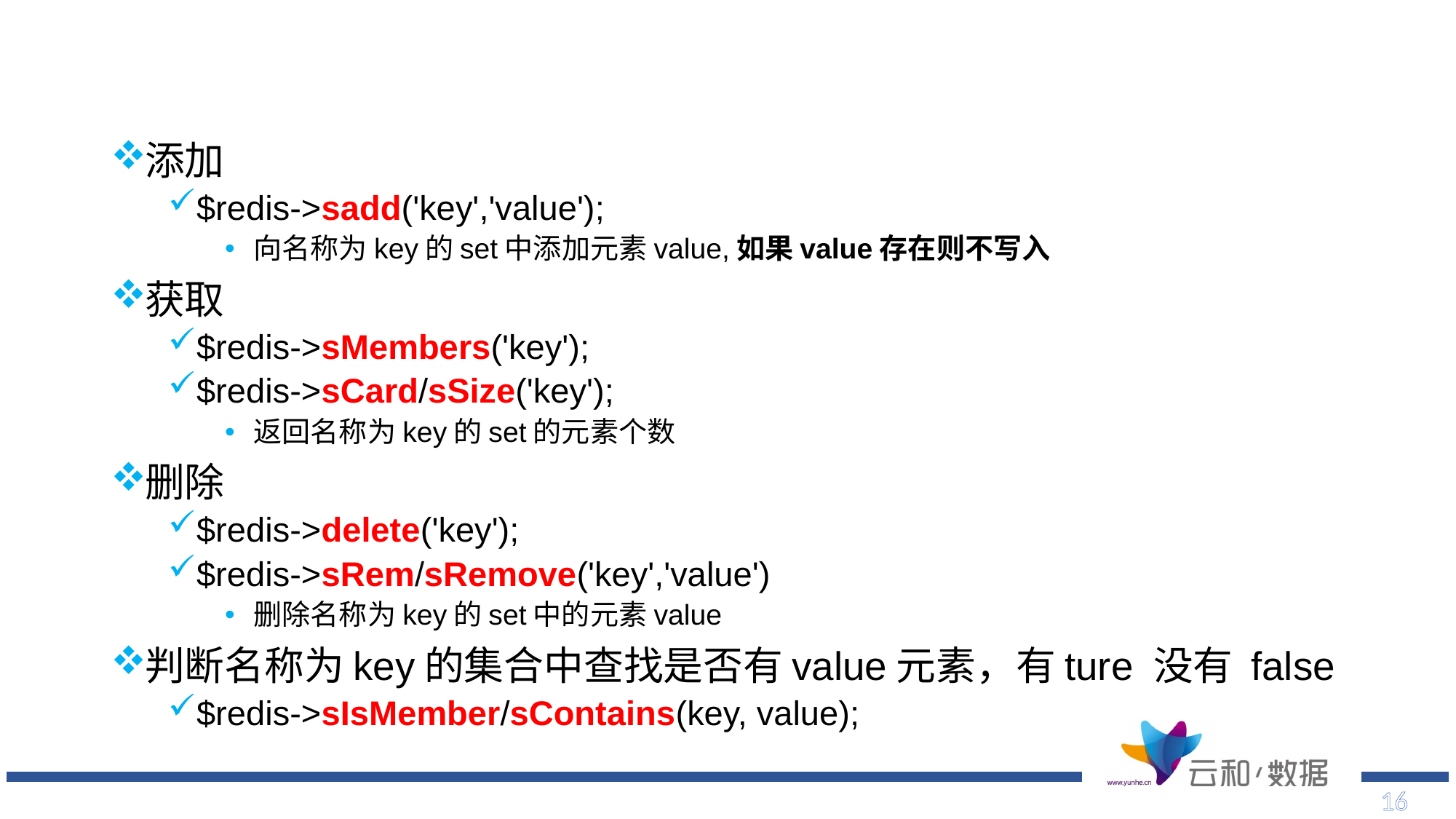

添加
$redis->sadd('key','value');
向名称为key的set中添加元素value,如果value存在则不写入
获取
$redis->sMembers('key');
$redis->sCard/sSize('key');
返回名称为key的set的元素个数
删除
$redis->delete('key');
$redis->sRem/sRemove('key','value')
删除名称为key的set中的元素value
判断名称为key的集合中查找是否有value元素，有ture 没有 false
$redis->sIsMember/sContains(key, value);